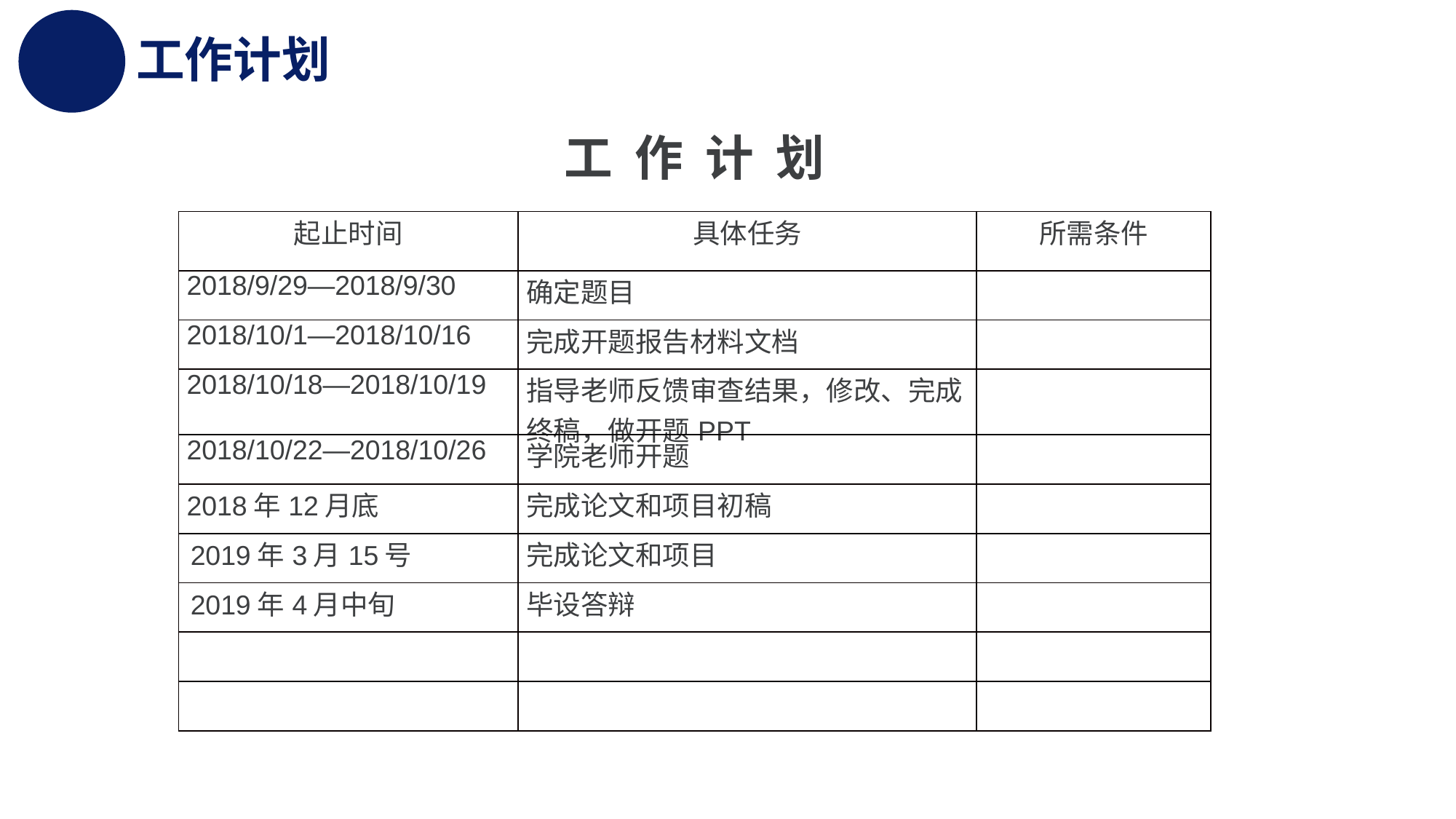

# 工作计划

工  作  计  划

| 起止时间 | 具体任务 | 所需条件 |
| --- | --- | --- |
| 2018/9/29—2018/9/30 | 确定题目 |  |
| 2018/10/1—2018/10/16 | 完成开题报告材料文档 |  |
| 2018/10/18—2018/10/19 | 指导老师反馈审查结果，修改、完成终稿，做开题PPT |  |
| 2018/10/22—2018/10/26 | 学院老师开题 |  |
| 2018年12月底 | 完成论文和项目初稿 |  |
| 2019年3月15号 | 完成论文和项目 |  |
| 2019年4月中旬 | 毕设答辩 |  |
|  |  |  |
|  |  |  |